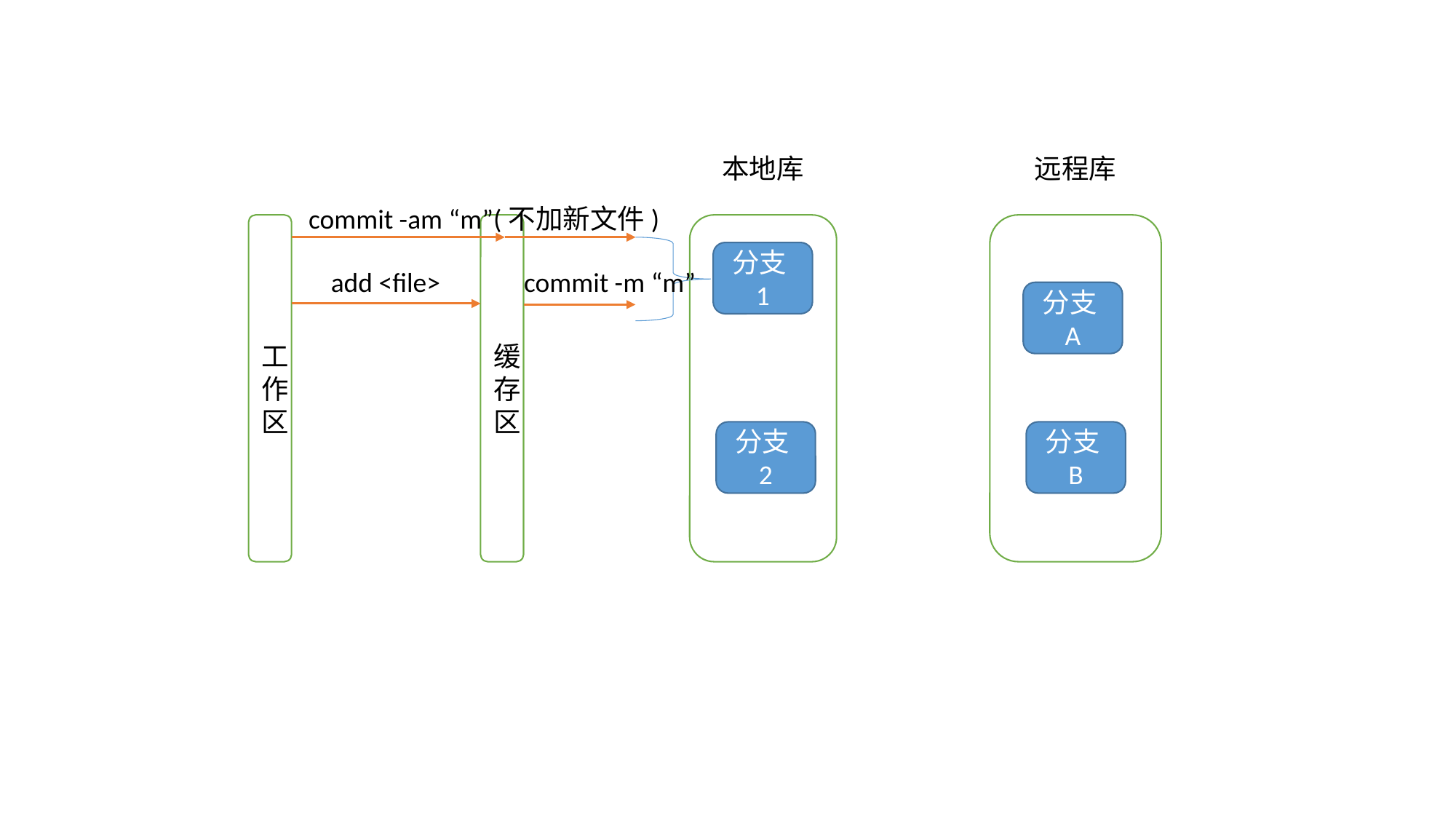

本地库
远程库
commit -am “m”(不加新文件)
工作区
缓存区

分支1
add <file>
commit -m “m”
分支A
分支2
分支B